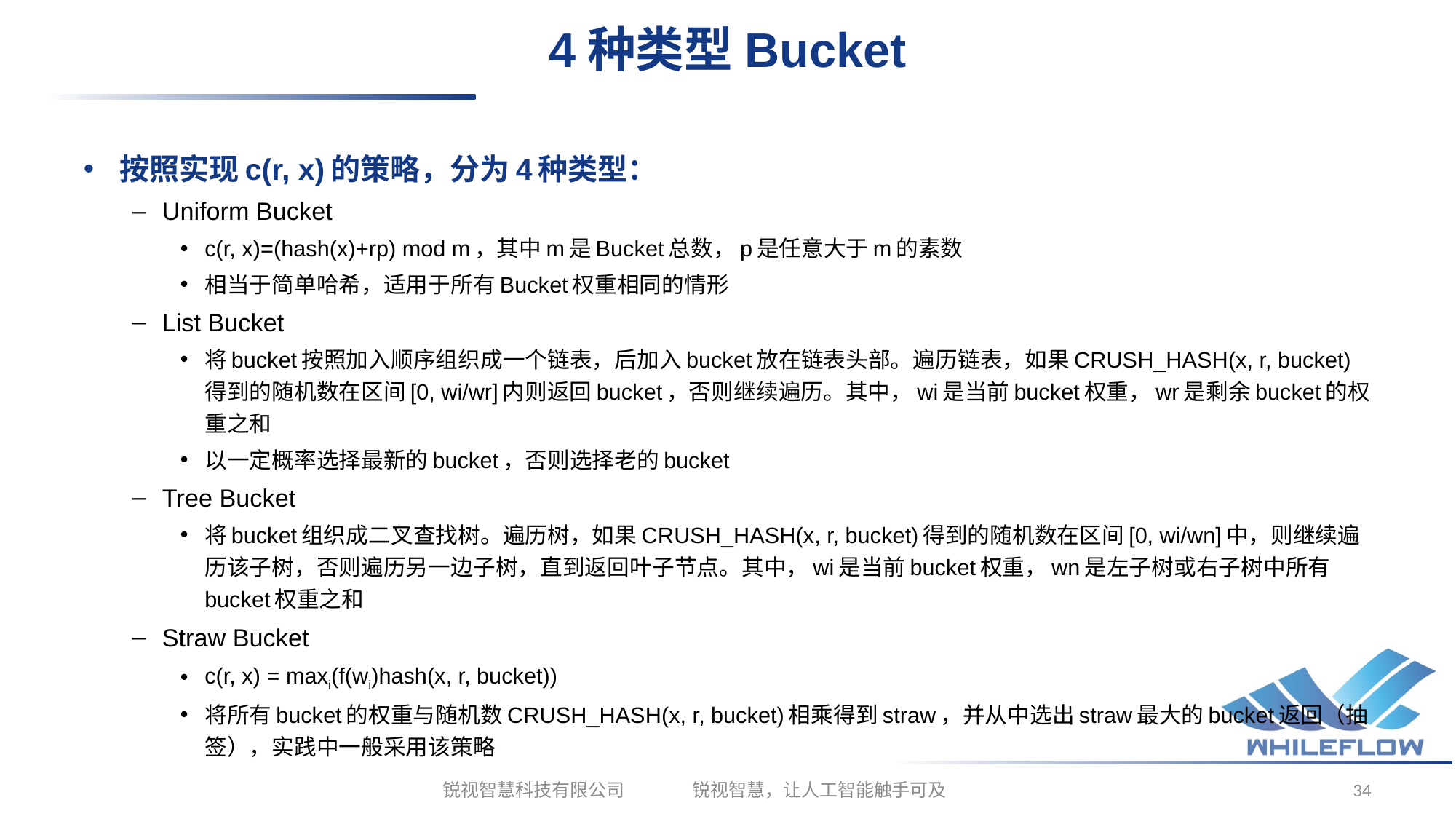

# 4种类型Bucket
按照实现c(r, x)的策略，分为4种类型：
Uniform Bucket
c(r, x)=(hash(x)+rp) mod m，其中m是Bucket总数，p是任意大于m的素数
相当于简单哈希，适用于所有Bucket权重相同的情形
List Bucket
将bucket按照加入顺序组织成一个链表，后加入bucket放在链表头部。遍历链表，如果CRUSH_HASH(x, r, bucket)得到的随机数在区间[0, wi/wr]内则返回bucket，否则继续遍历。其中，wi是当前bucket权重，wr是剩余bucket的权重之和
以一定概率选择最新的bucket，否则选择老的bucket
Tree Bucket
将bucket组织成二叉查找树。遍历树，如果CRUSH_HASH(x, r, bucket)得到的随机数在区间[0, wi/wn]中，则继续遍历该子树，否则遍历另一边子树，直到返回叶子节点。其中，wi是当前bucket权重，wn是左子树或右子树中所有bucket权重之和
Straw Bucket
c(r, x) = maxi(f(wi)hash(x, r, bucket))
将所有bucket的权重与随机数CRUSH_HASH(x, r, bucket)相乘得到straw，并从中选出straw最大的bucket返回（抽签），实践中一般采用该策略
锐视智慧科技有限公司            锐视智慧，让人工智能触手可及
34